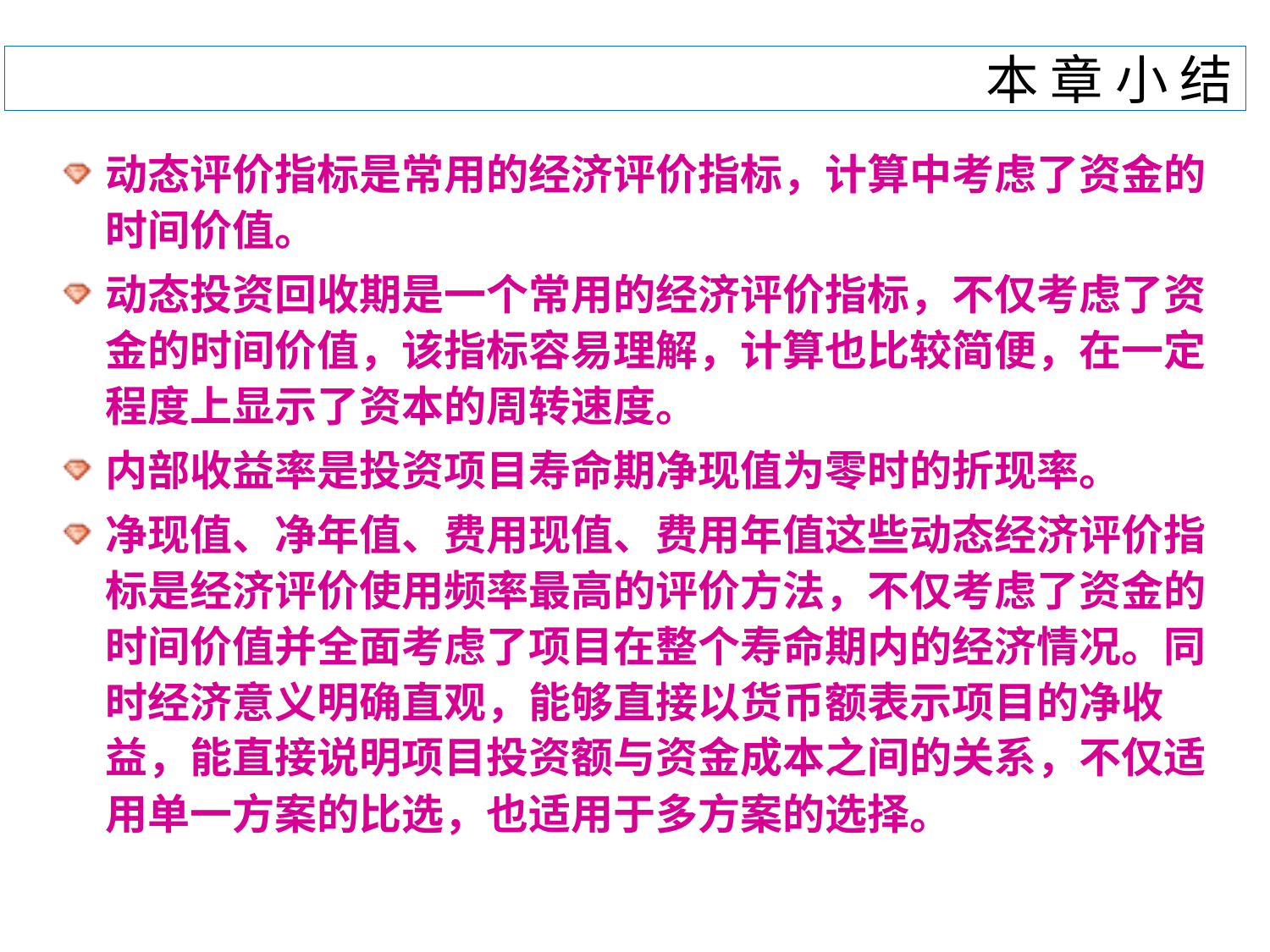

54
# 本 章 小 结
动态评价指标是常用的经济评价指标，计算中考虑了资金的时间价值。
动态投资回收期是一个常用的经济评价指标，不仅考虑了资金的时间价值，该指标容易理解，计算也比较简便，在一定程度上显示了资本的周转速度。
内部收益率是投资项目寿命期净现值为零时的折现率。
净现值、净年值、费用现值、费用年值这些动态经济评价指标是经济评价使用频率最高的评价方法，不仅考虑了资金的时间价值并全面考虑了项目在整个寿命期内的经济情况。同时经济意义明确直观，能够直接以货币额表示项目的净收益，能直接说明项目投资额与资金成本之间的关系，不仅适用单一方案的比选，也适用于多方案的选择。